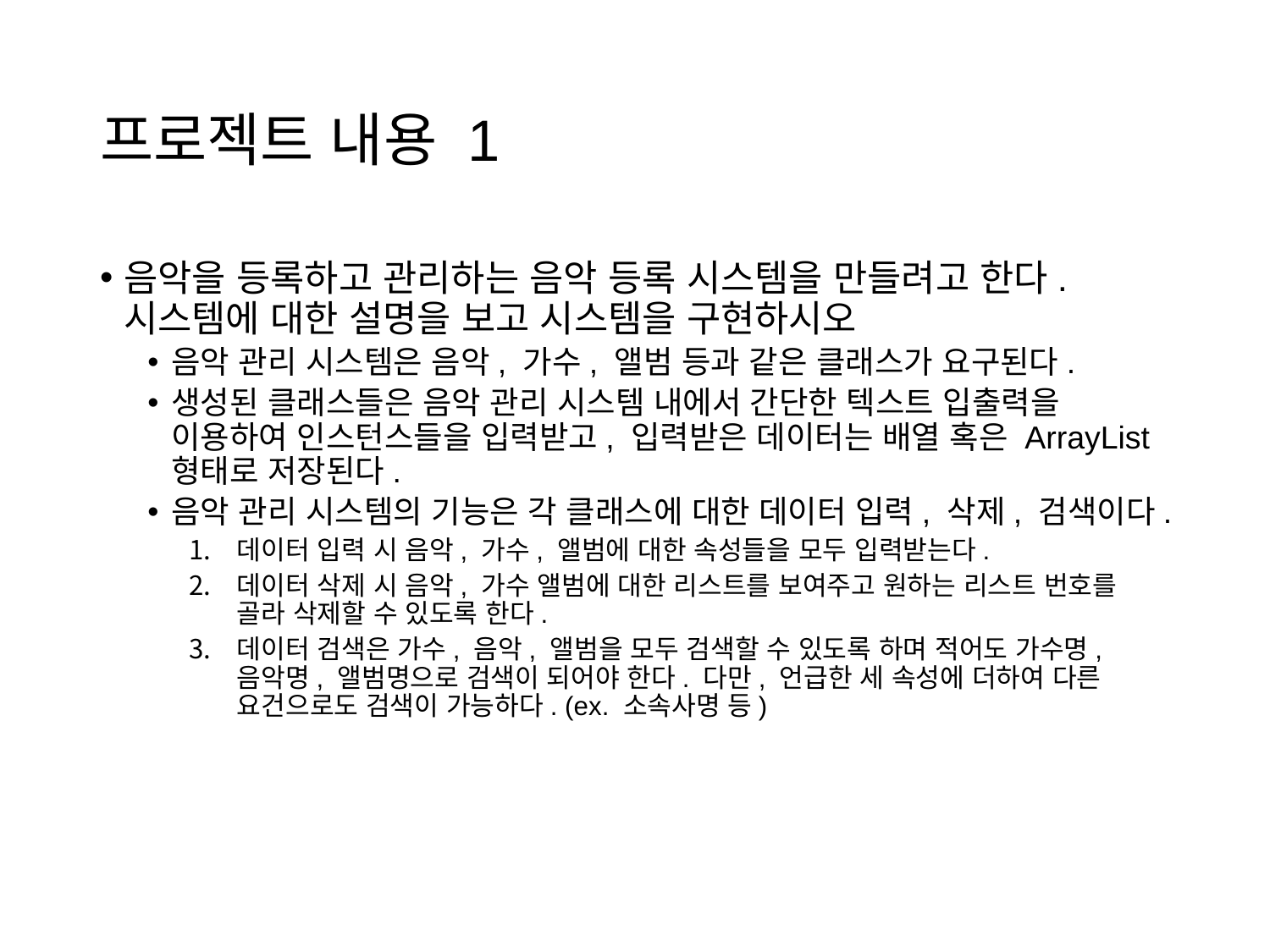

# 프로젝트 내용 1
음악을 등록하고 관리하는 음악 등록 시스템을 만들려고 한다. 시스템에 대한 설명을 보고 시스템을 구현하시오
음악 관리 시스템은 음악, 가수, 앨범 등과 같은 클래스가 요구된다.
생성된 클래스들은 음악 관리 시스템 내에서 간단한 텍스트 입출력을 이용하여 인스턴스들을 입력받고, 입력받은 데이터는 배열 혹은 ArrayList형태로 저장된다.
음악 관리 시스템의 기능은 각 클래스에 대한 데이터 입력, 삭제, 검색이다.
데이터 입력 시 음악, 가수, 앨범에 대한 속성들을 모두 입력받는다.
데이터 삭제 시 음악, 가수 앨범에 대한 리스트를 보여주고 원하는 리스트 번호를 골라 삭제할 수 있도록 한다.
데이터 검색은 가수, 음악, 앨범을 모두 검색할 수 있도록 하며 적어도 가수명, 음악명, 앨범명으로 검색이 되어야 한다. 다만, 언급한 세 속성에 더하여 다른 요건으로도 검색이 가능하다. (ex. 소속사명 등)